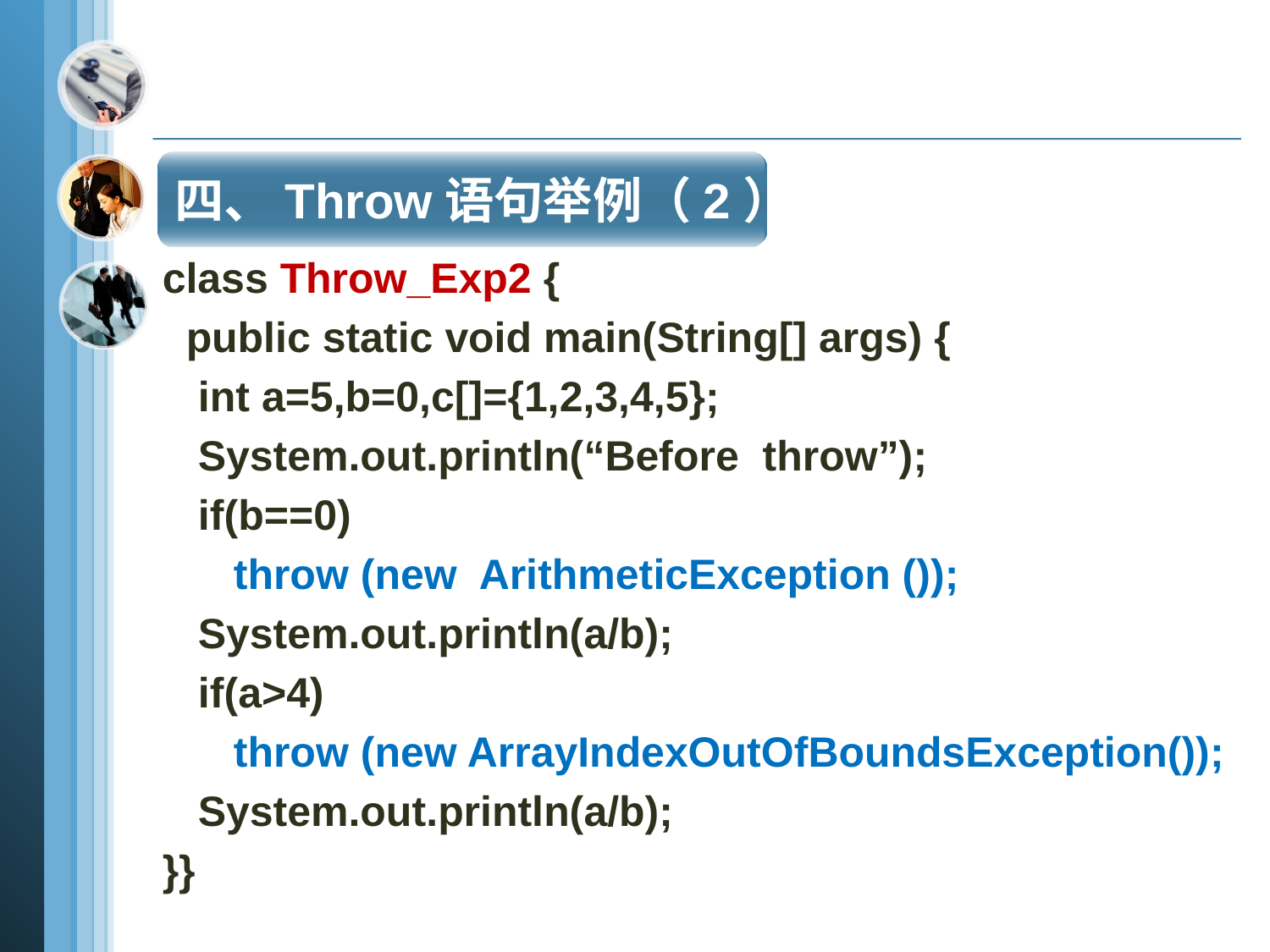

四、Throw语句举例（2）

class Throw_Exp2 {
  public static void main(String[] args) {
   int a=5,b=0,c[]={1,2,3,4,5};
   System.out.println(“Before  throw”);
   if(b==0)
      throw (new  ArithmeticException ());
   System.out.println(a/b);
   if(a>4)
      throw (new ArrayIndexOutOfBoundsException());
   System.out.println(a/b);
}}